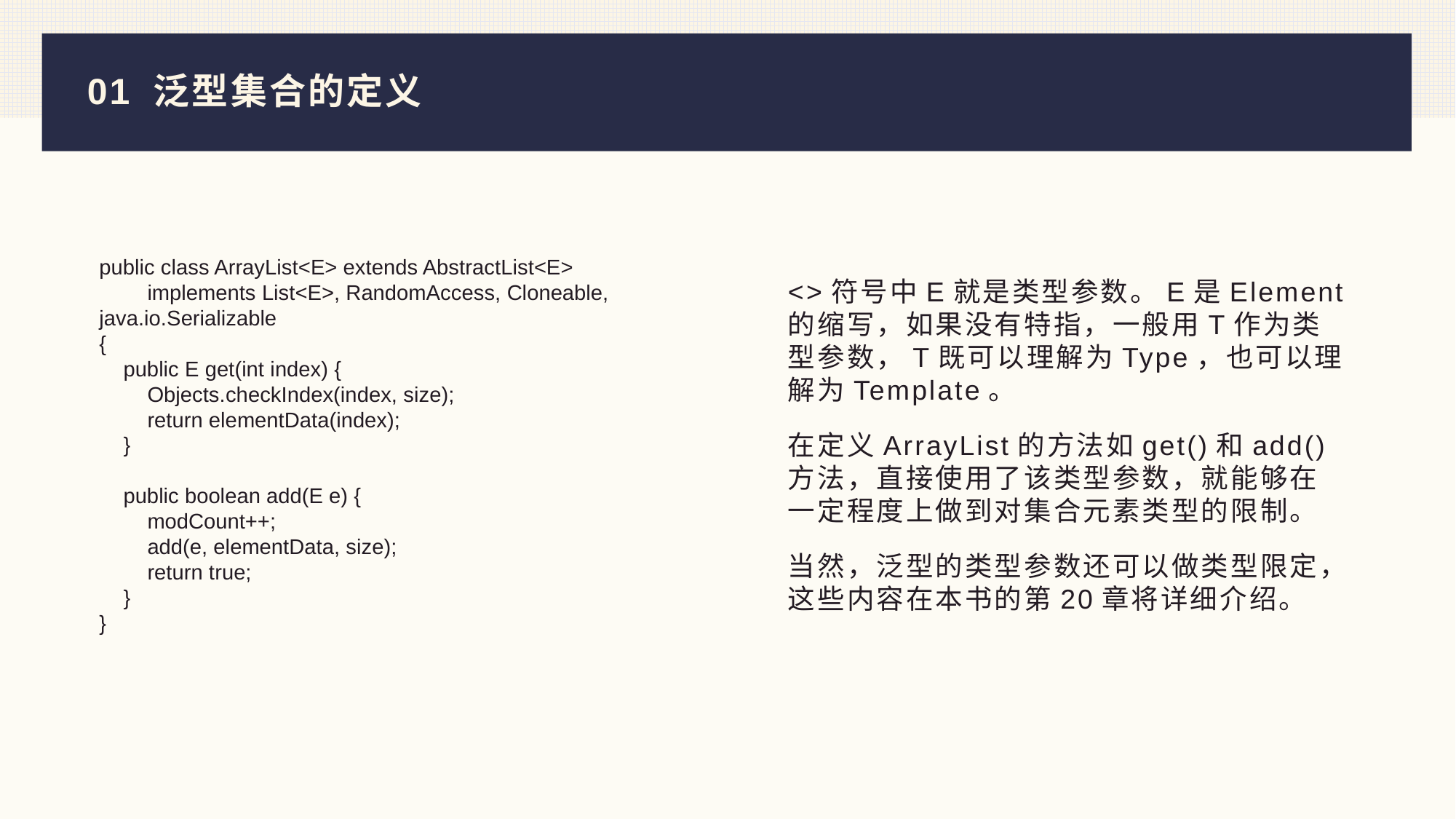

# 01 泛型集合的定义
public class ArrayList<E> extends AbstractList<E>
        implements List<E>, RandomAccess, Cloneable, java.io.Serializable
{
    public E get(int index) {
        Objects.checkIndex(index, size);
        return elementData(index);
    }

    public boolean add(E e) {
        modCount++;
        add(e, elementData, size);
        return true;
    }
}
<>符号中E就是类型参数。E是Element的缩写，如果没有特指，一般用T作为类型参数，T既可以理解为Type，也可以理解为Template。
在定义ArrayList的方法如get()和add()方法，直接使用了该类型参数，就能够在一定程度上做到对集合元素类型的限制。
当然，泛型的类型参数还可以做类型限定，这些内容在本书的第20章将详细介绍。